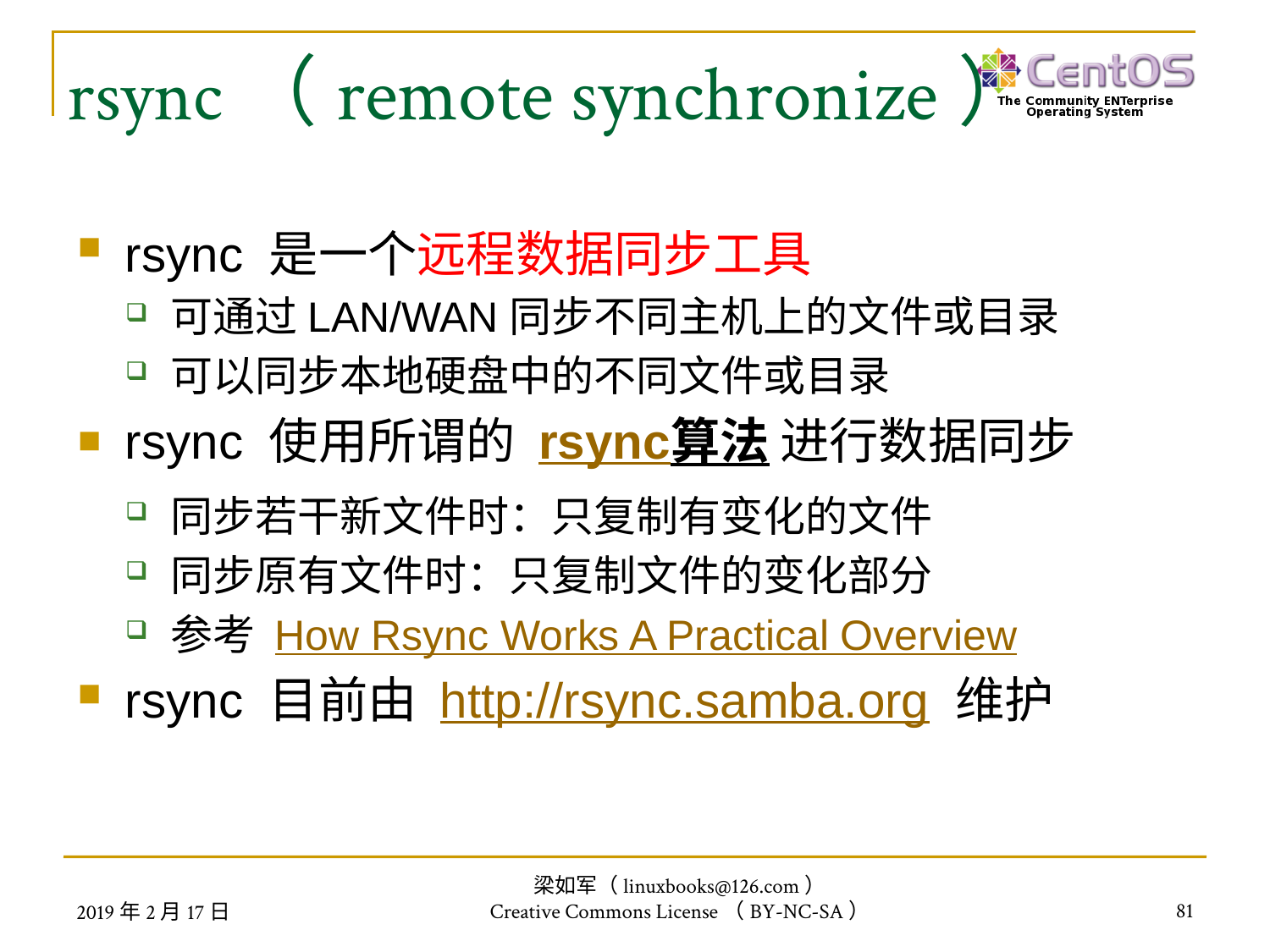

# rsync（remote synchronize）
rsync 是一个远程数据同步工具
可通过LAN/WAN同步不同主机上的文件或目录
可以同步本地硬盘中的不同文件或目录
rsync 使用所谓的 rsync算法 进行数据同步
同步若干新文件时：只复制有变化的文件
同步原有文件时：只复制文件的变化部分
参考 How Rsync Works A Practical Overview
rsync 目前由 http://rsync.samba.org 维护
梁如军（linuxbooks@126.com）
Creative Commons License（BY-NC-SA）
2019年2月17日
81